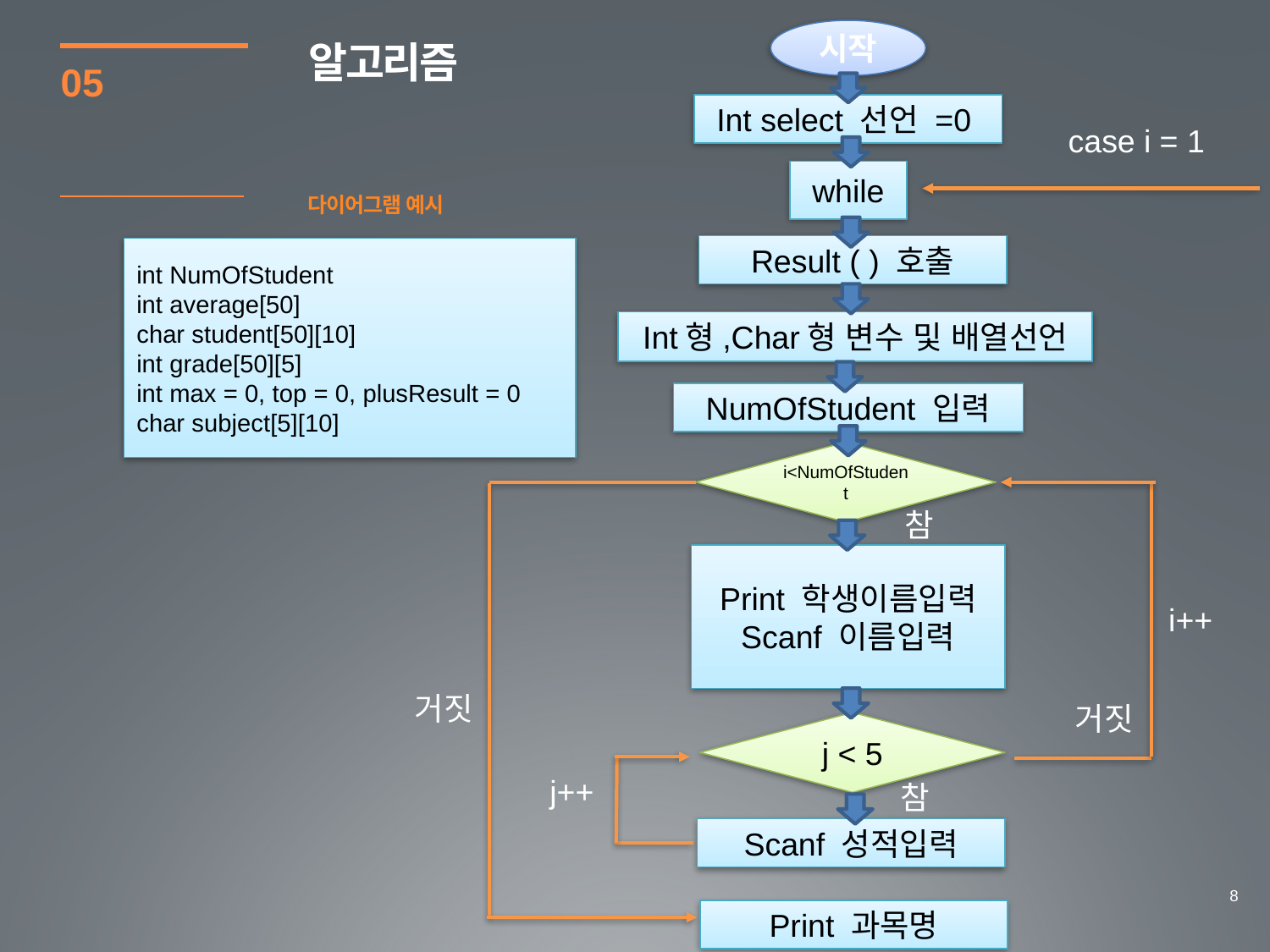

시작

Int select 선언 =0
case i = 1

while

Result ( ) 호출
int NumOfStudent
int average[50]
char student[50][10]
int grade[50][5]
int max = 0, top = 0, plusResult = 0
char subject[5][10]

Int형,Char형 변수 및 배열선언

NumOfStudent 입력

i<NumOfStudent
참

Print 학생이름입력
Scanf 이름입력
i++
거짓

거짓
j < 5
j++
참

Scanf 성적입력
Print 과목명
알고리즘
05
다이어그램 예시